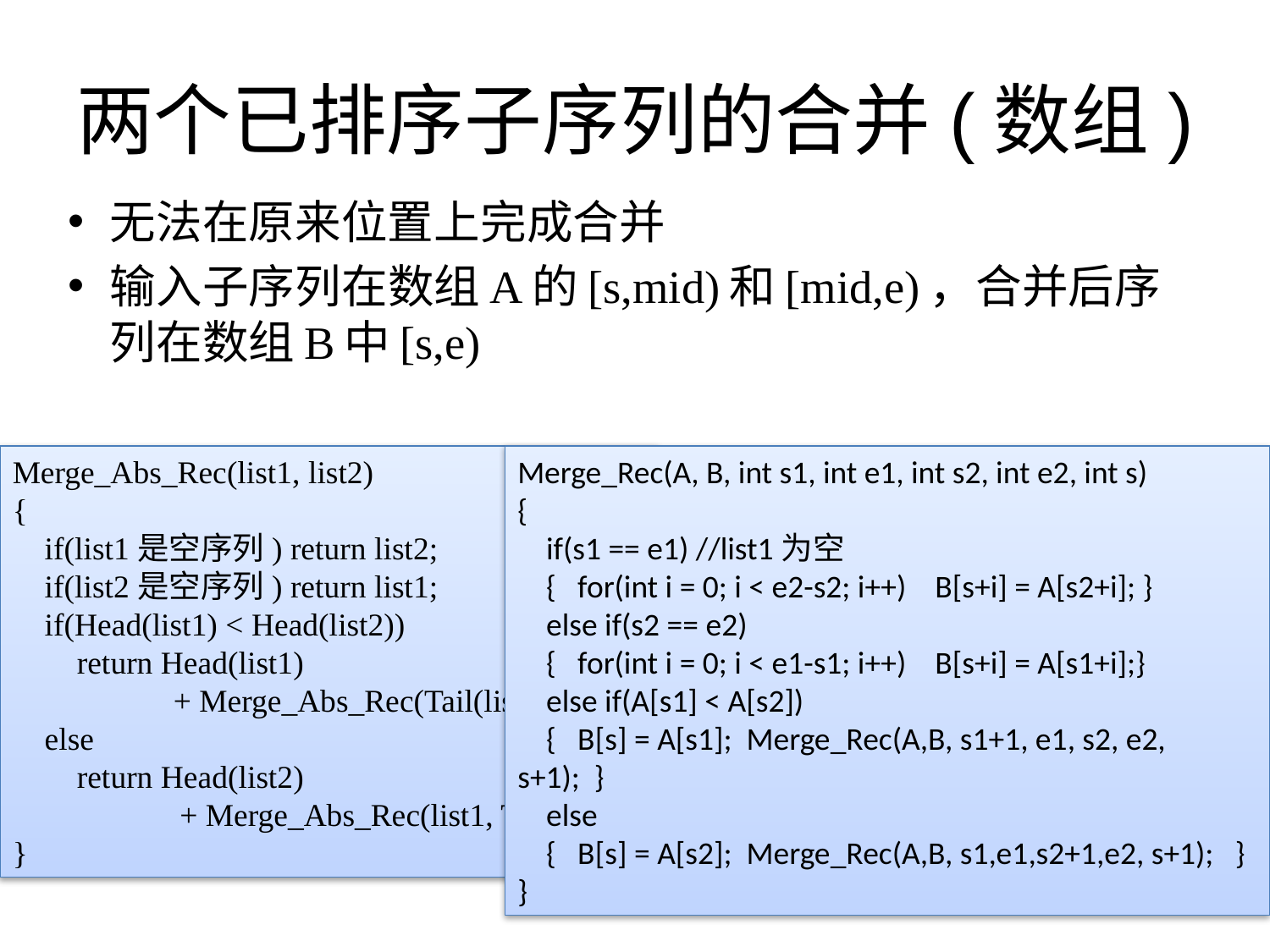

# 两个已排序子序列的合并(数组)
无法在原来位置上完成合并
输入子序列在数组A的[s,mid)和[mid,e)，合并后序列在数组B中[s,e)
Merge_Abs_Rec(list1, list2)
{
    if(list1是空序列) return list2;
    if(list2是空序列) return list1;
    if(Head(list1) < Head(list2))
        return Head(list1)
                    + Merge_Abs_Rec(Tail(list1), list2);
    else
        return Head(list2)
	     + Merge_Abs_Rec(list1, Tail(list2));
}
Merge_Rec(A, B, int s1, int e1, int s2, int e2, int s)
{
    if(s1 == e1) //list1为空
    {   for(int i = 0; i < e2-s2; i++)    B[s+i] = A[s2+i]; }
    else if(s2 == e2)
    {   for(int i = 0; i < e1-s1; i++)    B[s+i] = A[s1+i];}
    else if(A[s1] < A[s2])
    {   B[s] = A[s1];  Merge_Rec(A,B, s1+1, e1, s2, e2, s+1);  }
    else
    {   B[s] = A[s2];  Merge_Rec(A,B, s1,e1,s2+1,e2, s+1);   }
}